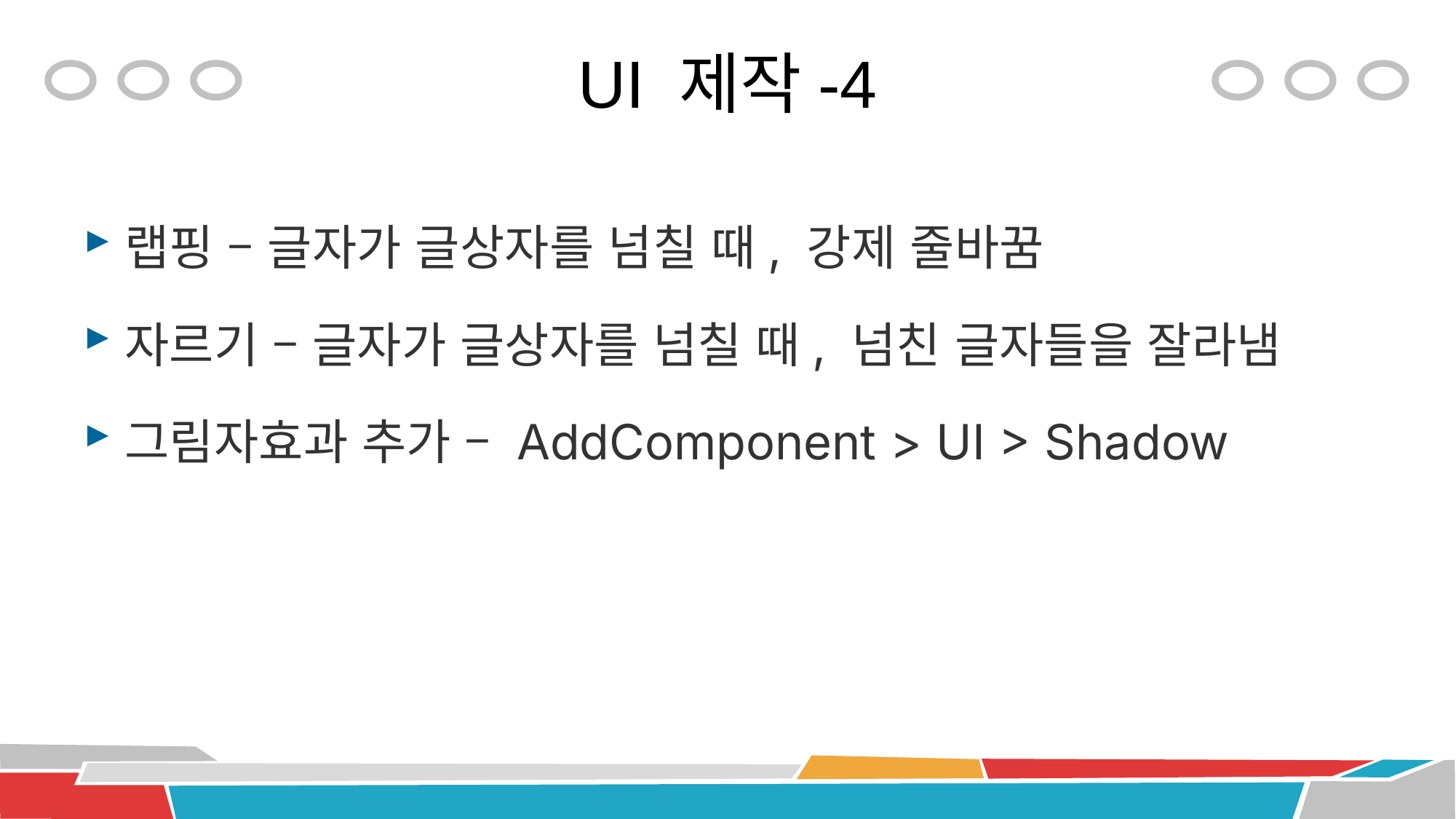

# UI 제작-4
랩핑 – 글자가 글상자를 넘칠 때, 강제 줄바꿈
자르기 – 글자가 글상자를 넘칠 때, 넘친 글자들을 잘라냄
그림자효과 추가 – AddComponent > UI > Shadow